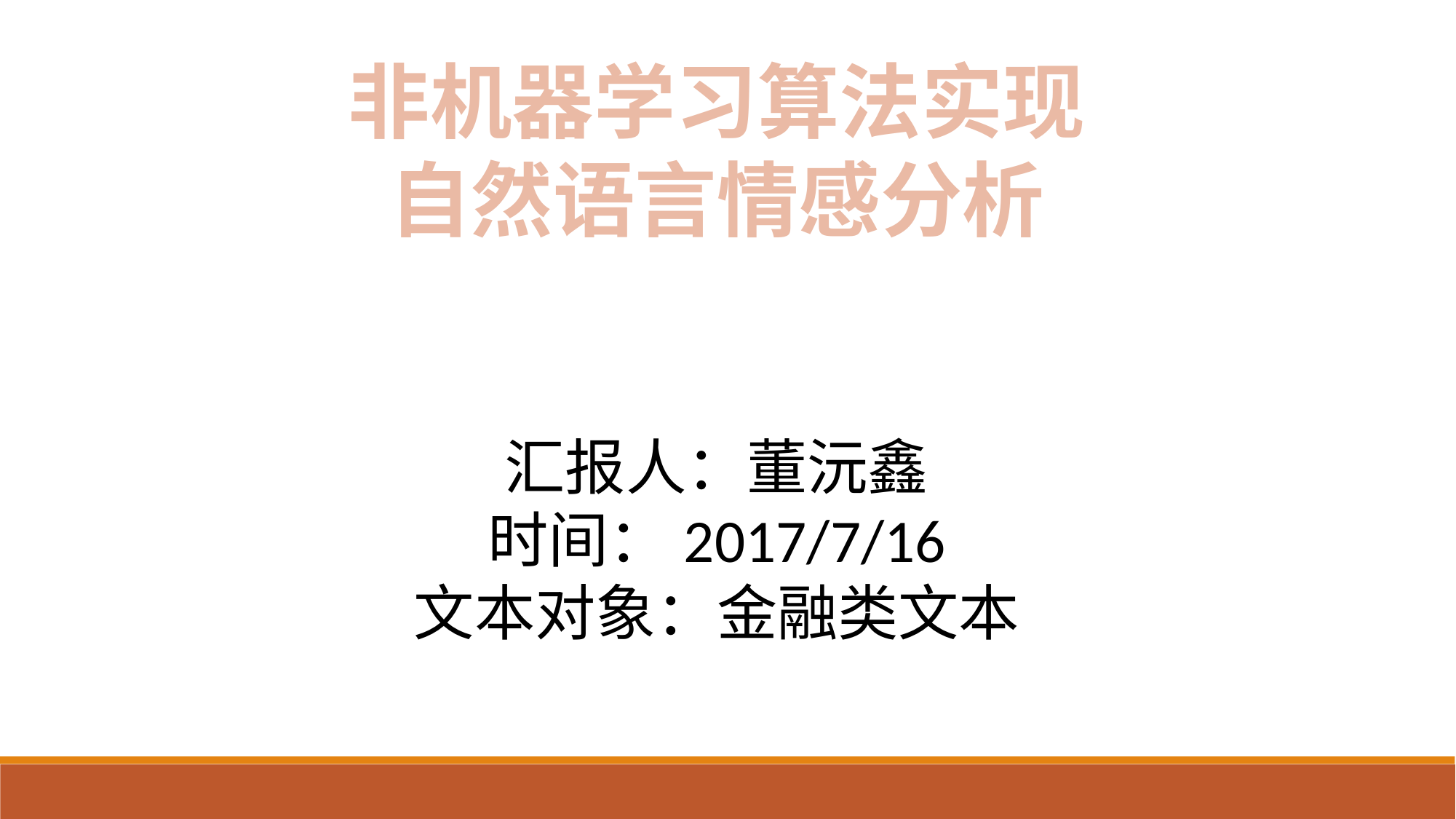

非机器学习算法实现
自然语言情感分析
汇报人：董沅鑫
时间：2017/7/16
文本对象：金融类文本